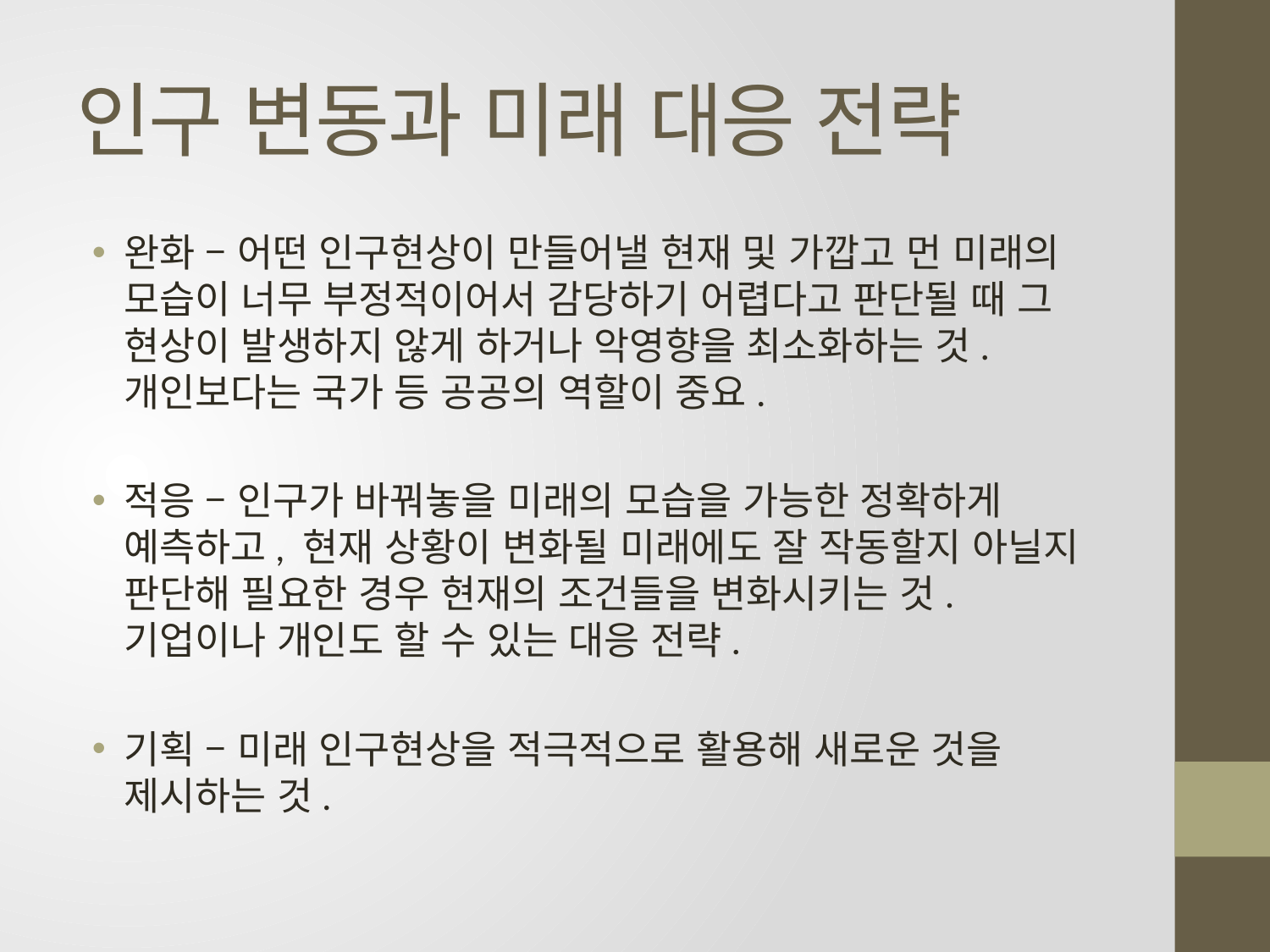

# 인구 변동과 미래 대응 전략
완화 – 어떤 인구현상이 만들어낼 현재 및 가깝고 먼 미래의 모습이 너무 부정적이어서 감당하기 어렵다고 판단될 때 그 현상이 발생하지 않게 하거나 악영향을 최소화하는 것. 개인보다는 국가 등 공공의 역할이 중요.

적응 – 인구가 바꿔놓을 미래의 모습을 가능한 정확하게 예측하고, 현재 상황이 변화될 미래에도 잘 작동할지 아닐지 판단해 필요한 경우 현재의 조건들을 변화시키는 것. 기업이나 개인도 할 수 있는 대응 전략.

기획 – 미래 인구현상을 적극적으로 활용해 새로운 것을 제시하는 것.